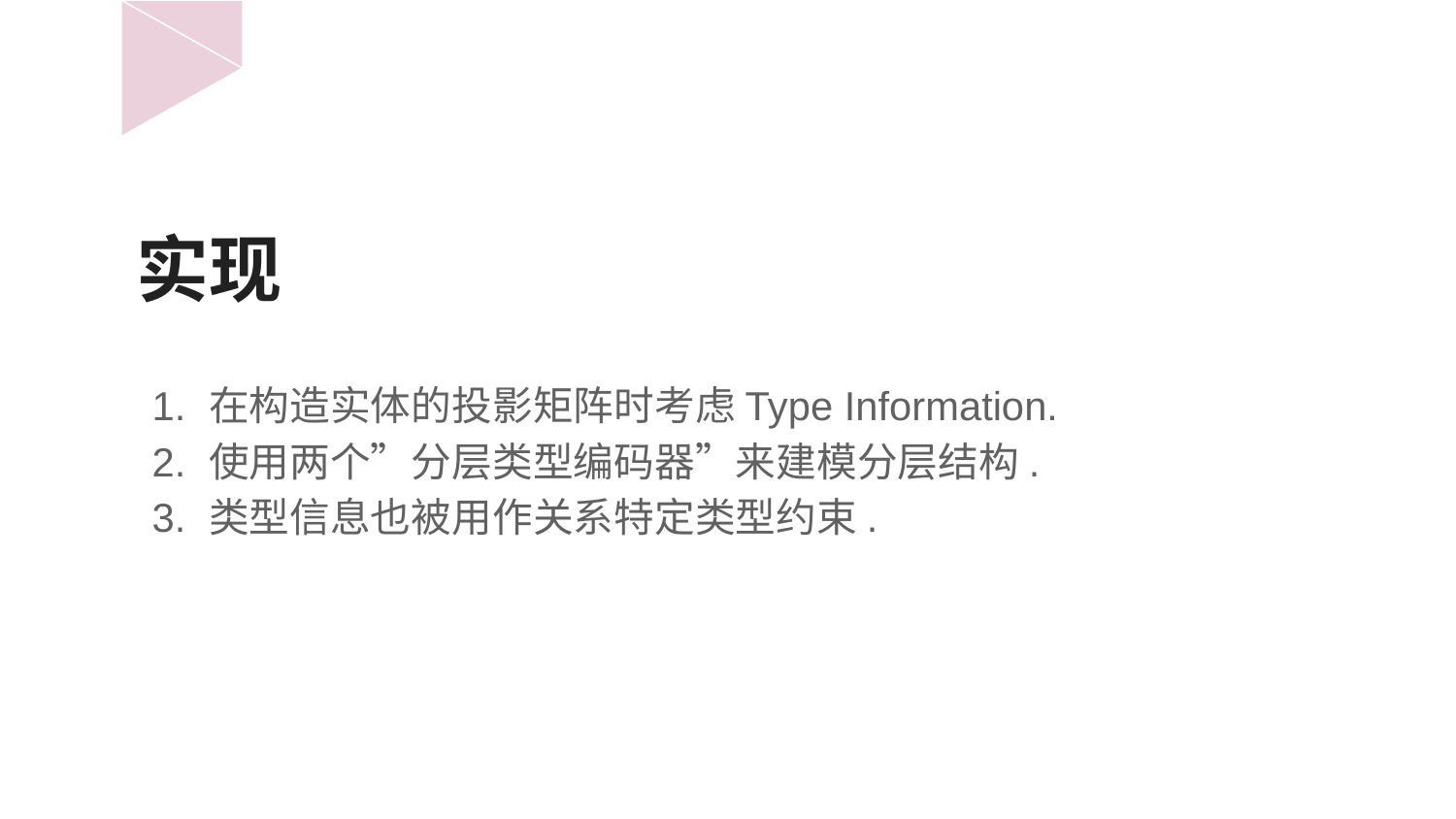

# 实现
在构造实体的投影矩阵时考虑Type Information.
使用两个”分层类型编码器”来建模分层结构.
类型信息也被用作关系特定类型约束.